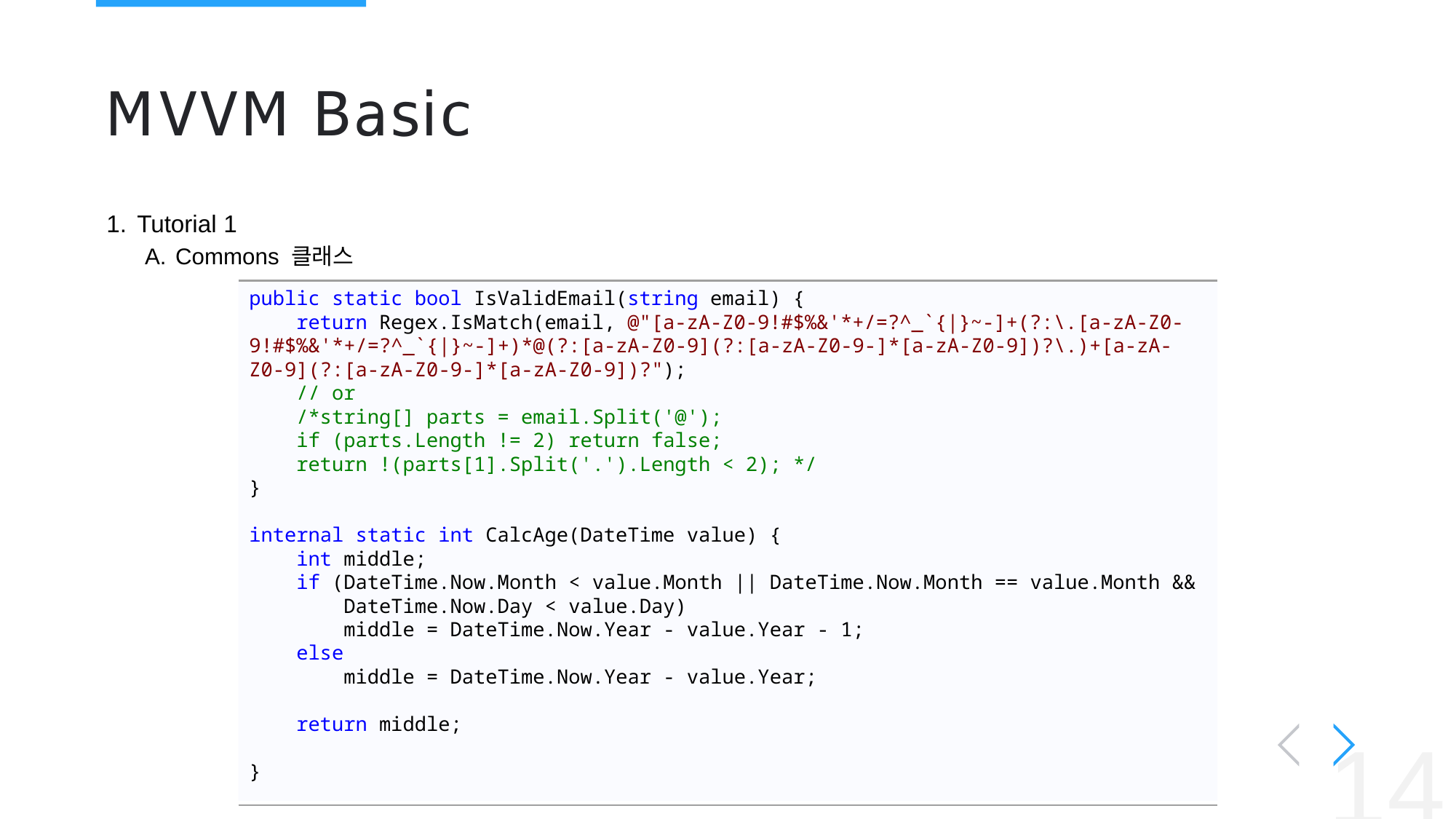

# MVVM Basic
Tutorial 1
Commons 클래스
public static bool IsValidEmail(string email) {
    return Regex.IsMatch(email, @"[a-zA-Z0-9!#$%&'*+/=?^_`{|}~-]+(?:\.[a-zA-Z0-9!#$%&'*+/=?^_`{|}~-]+)*@(?:[a-zA-Z0-9](?:[a-zA-Z0-9-]*[a-zA-Z0-9])?\.)+[a-zA-Z0-9](?:[a-zA-Z0-9-]*[a-zA-Z0-9])?");
    // or
    /*string[] parts = email.Split('@');
    if (parts.Length != 2) return false;
    return !(parts[1].Split('.').Length < 2); */
}

internal static int CalcAge(DateTime value) {
    int middle;
    if (DateTime.Now.Month < value.Month || DateTime.Now.Month == value.Month &&
        DateTime.Now.Day < value.Day)
        middle = DateTime.Now.Year - value.Year - 1;
    else
        middle = DateTime.Now.Year - value.Year;

    return middle;

}
14